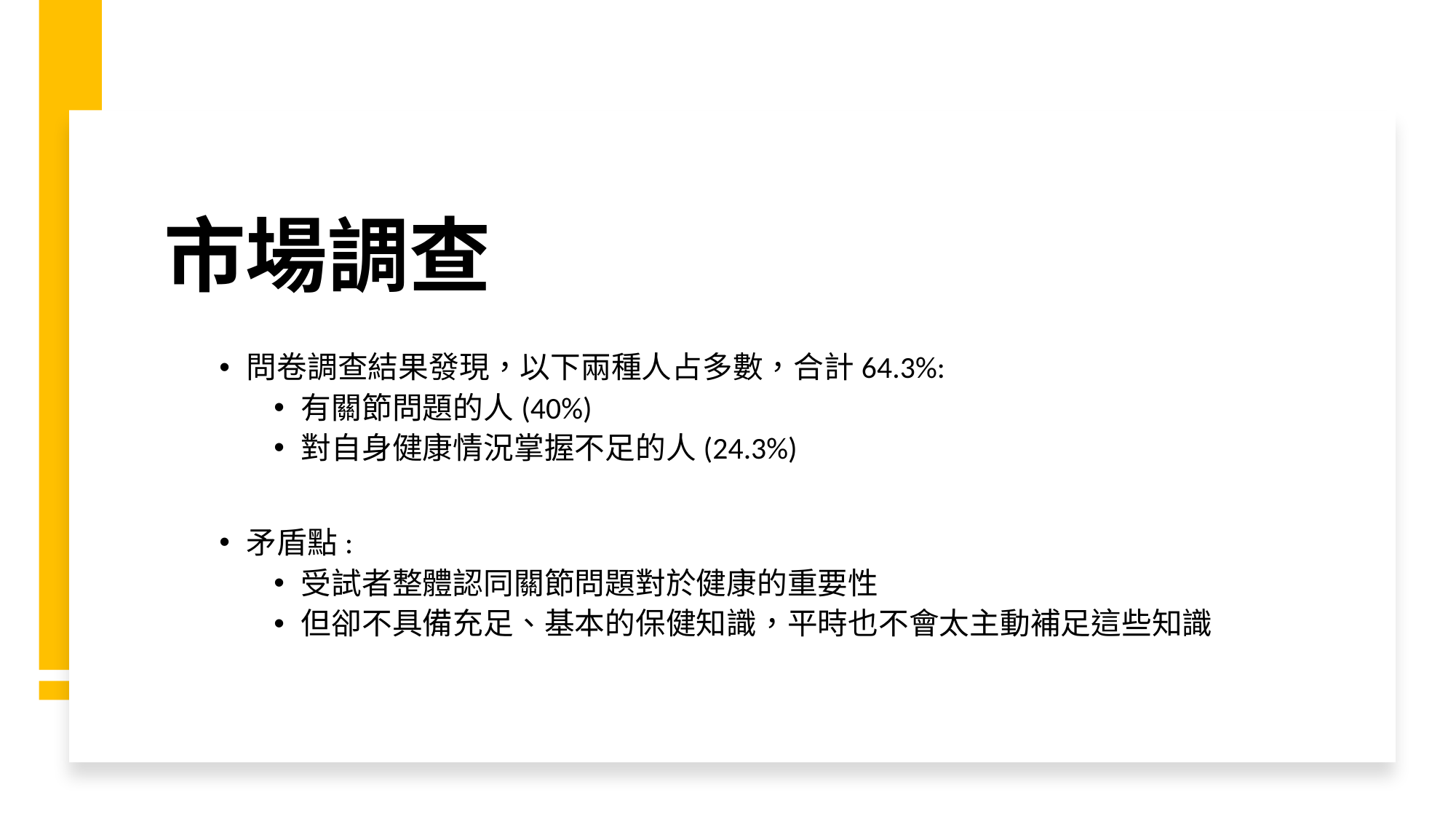

# 市場調查

問卷調查結果發現，以下兩種人占多數，合計64.3%:
有關節問題的人(40%)
對自身健康情況掌握不足的人(24.3%)

矛盾點:
受試者整體認同關節問題對於健康的重要性
但卻不具備充足、基本的保健知識，平時也不會太主動補足這些知識